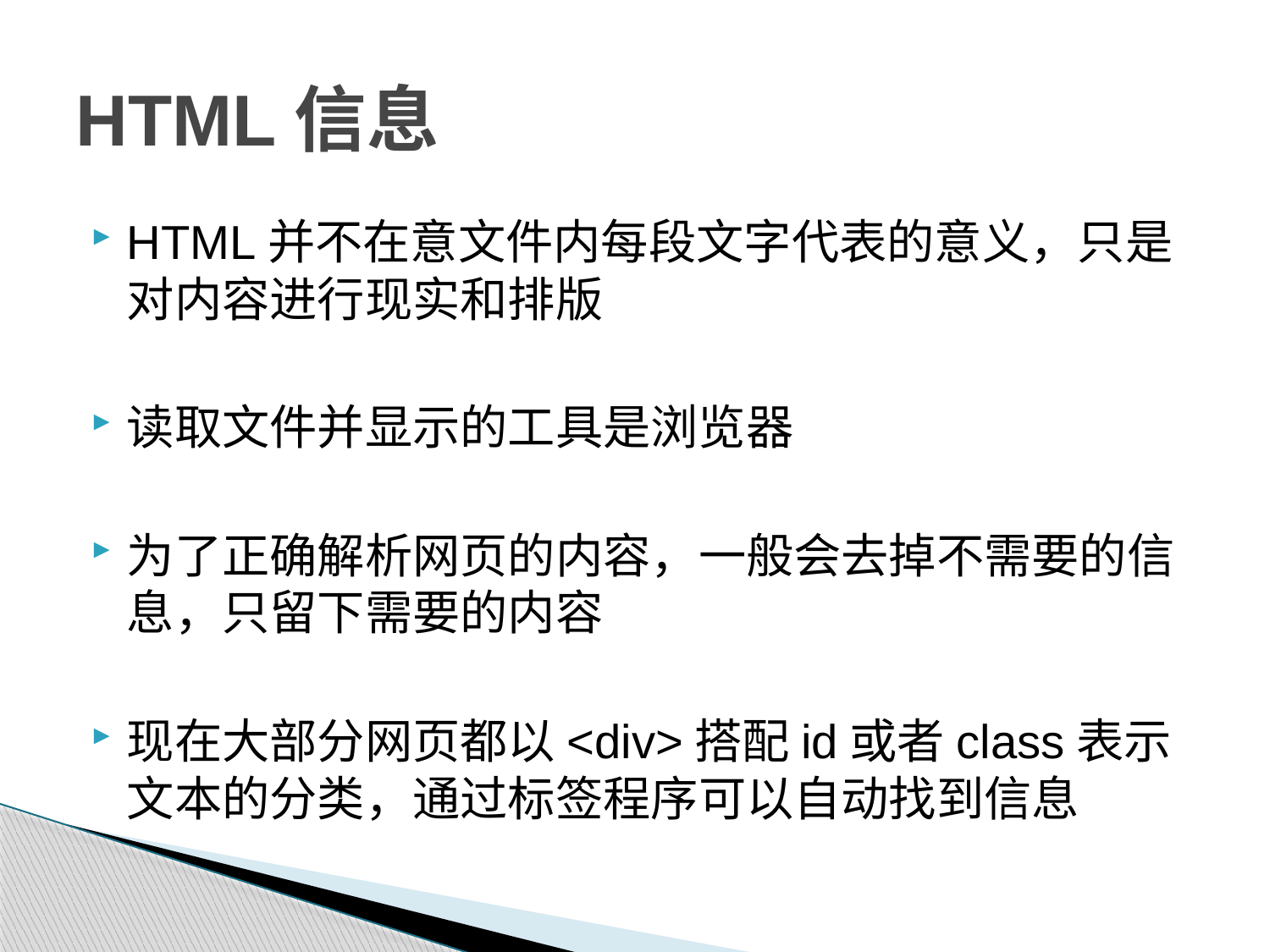

# HTML信息
HTML并不在意文件内每段文字代表的意义，只是对内容进行现实和排版

读取文件并显示的工具是浏览器

为了正确解析网页的内容，一般会去掉不需要的信息，只留下需要的内容

现在大部分网页都以<div>搭配id或者class表示文本的分类，通过标签程序可以自动找到信息